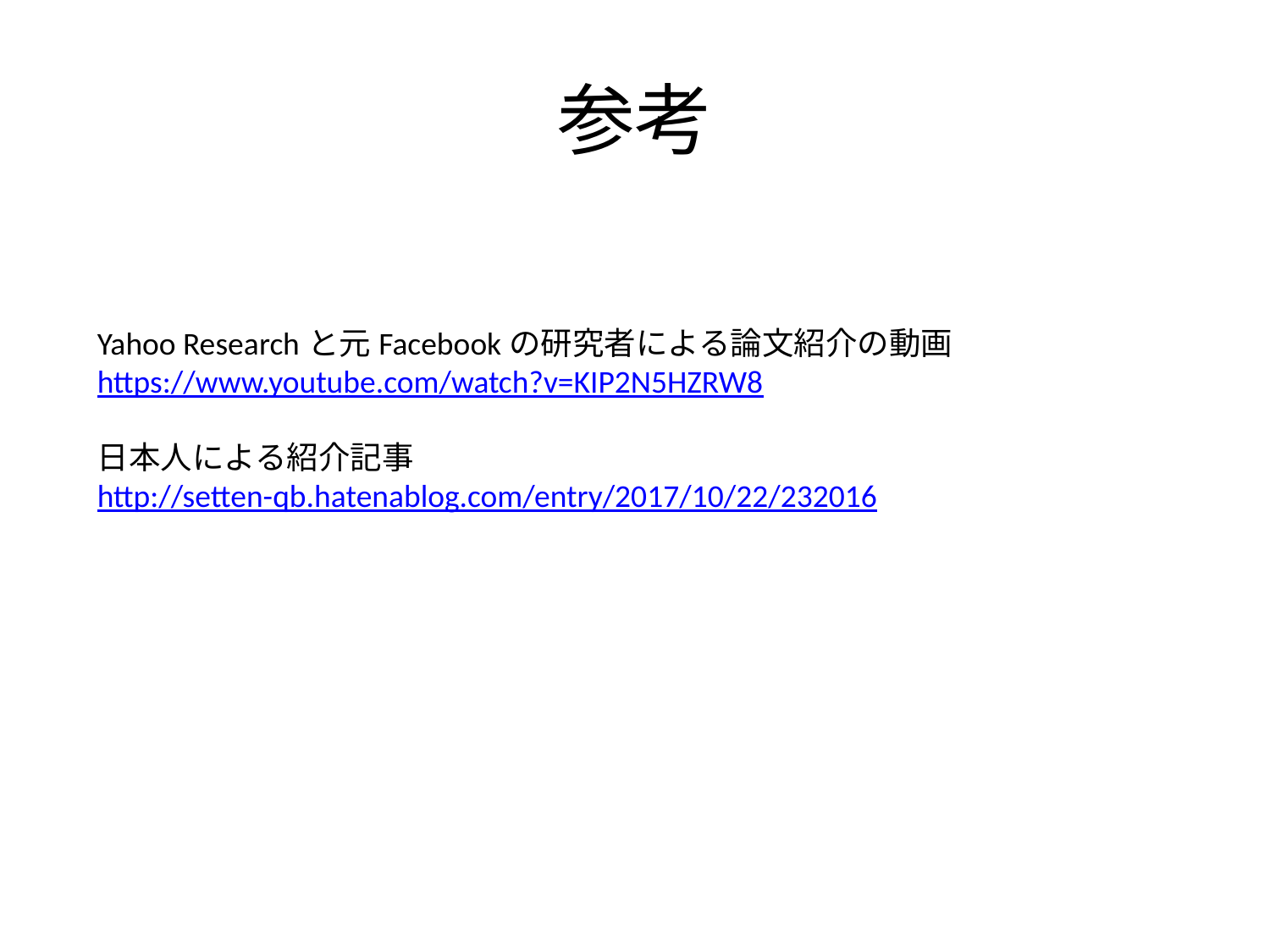

# 参考
Yahoo Researchと元Facebookの研究者による論文紹介の動画
https://www.youtube.com/watch?v=KIP2N5HZRW8

日本人による紹介記事
http://setten-qb.hatenablog.com/entry/2017/10/22/232016